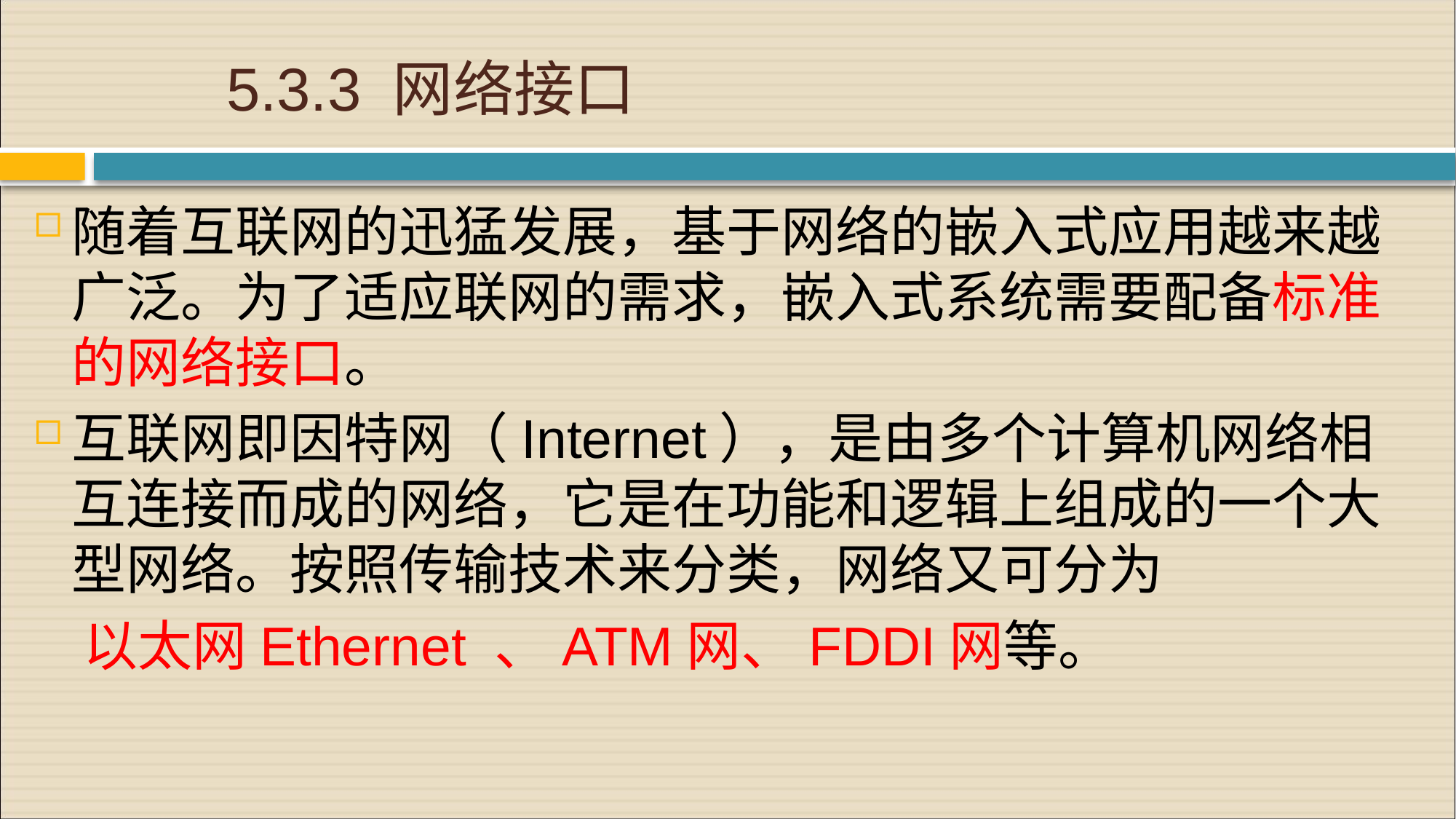

# 5.3.3 网络接口
随着互联网的迅猛发展，基于网络的嵌入式应用越来越广泛。为了适应联网的需求，嵌入式系统需要配备标准的网络接口。
互联网即因特网（Internet），是由多个计算机网络相互连接而成的网络，它是在功能和逻辑上组成的一个大型网络。按照传输技术来分类，网络又可分为
   以太网Ethernet 、ATM网、FDDI网等。